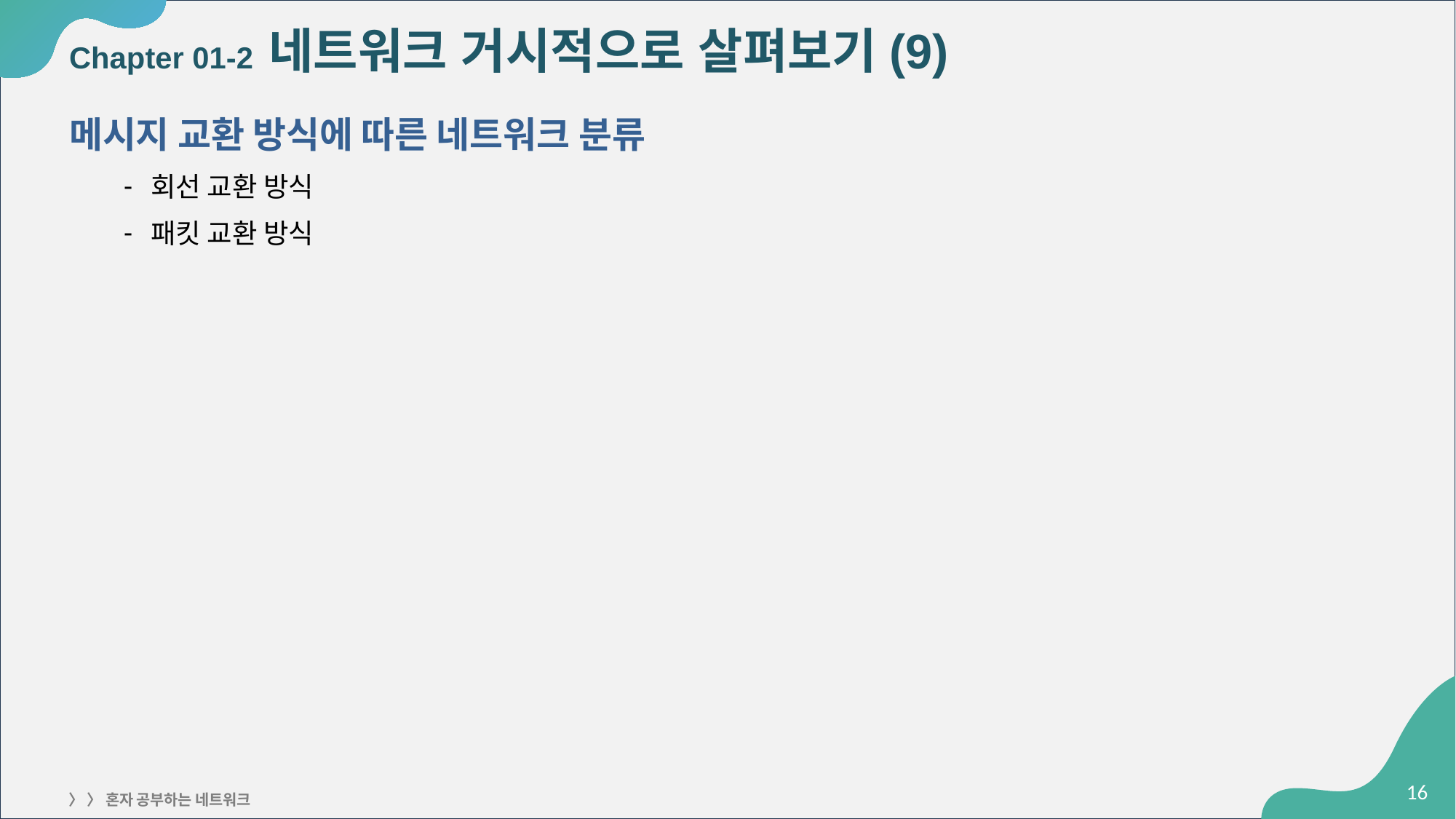

# Chapter 01-2 네트워크 거시적으로 살펴보기(9)
메시지 교환 방식에 따른 네트워크 분류
회선 교환 방식
패킷 교환 방식
16
〉 〉 혼자 공부하는 네트워크